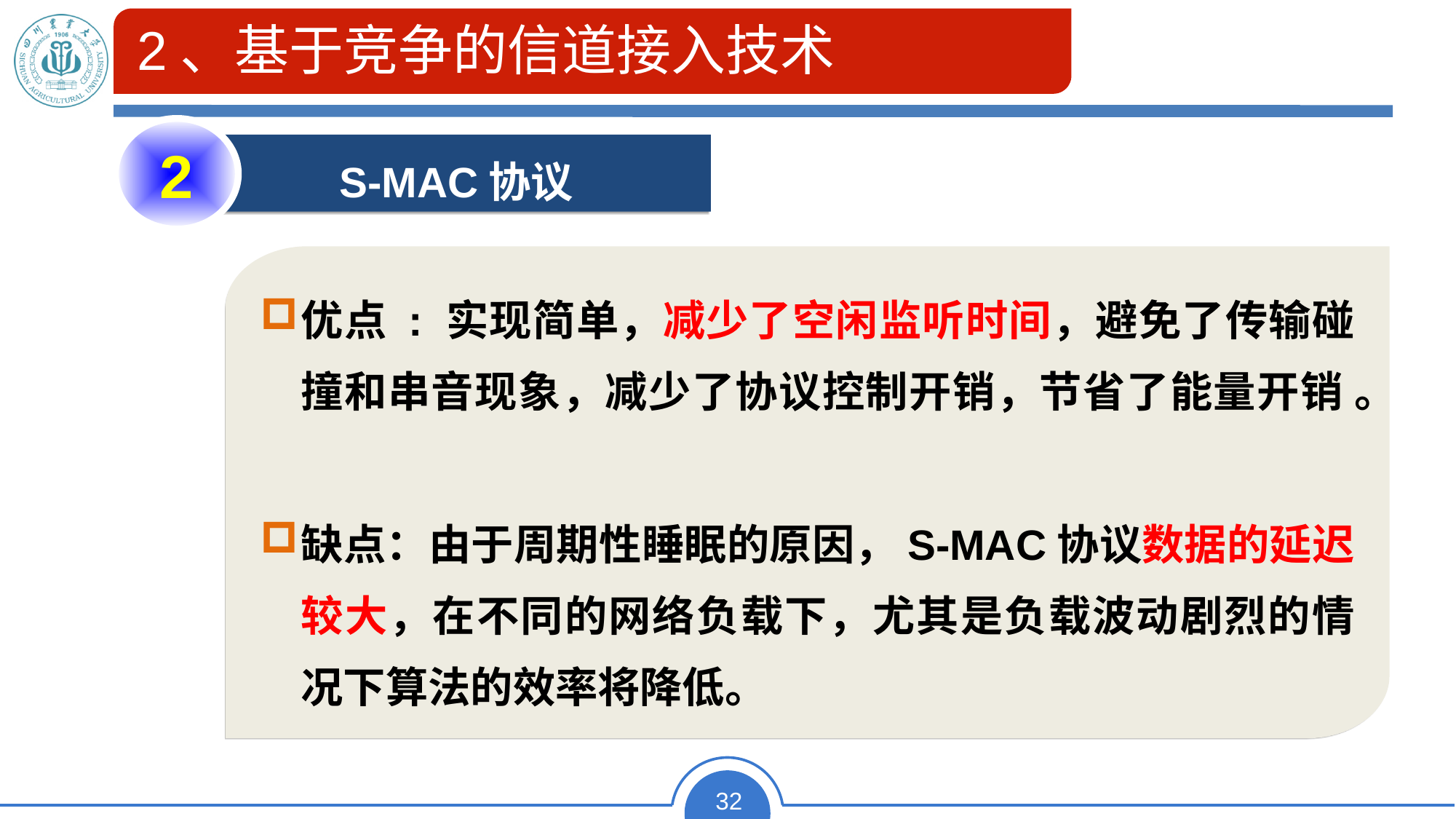

# 2、基于竞争的信道接入技术
2
S-MAC协议
优点 : 实现简单，减少了空闲监听时间，避免了传输碰撞和串音现象，减少了协议控制开销，节省了能量开销 。

缺点：由于周期性睡眠的原因，S-MAC协议数据的延迟较大，在不同的网络负载下，尤其是负载波动剧烈的情况下算法的效率将降低。